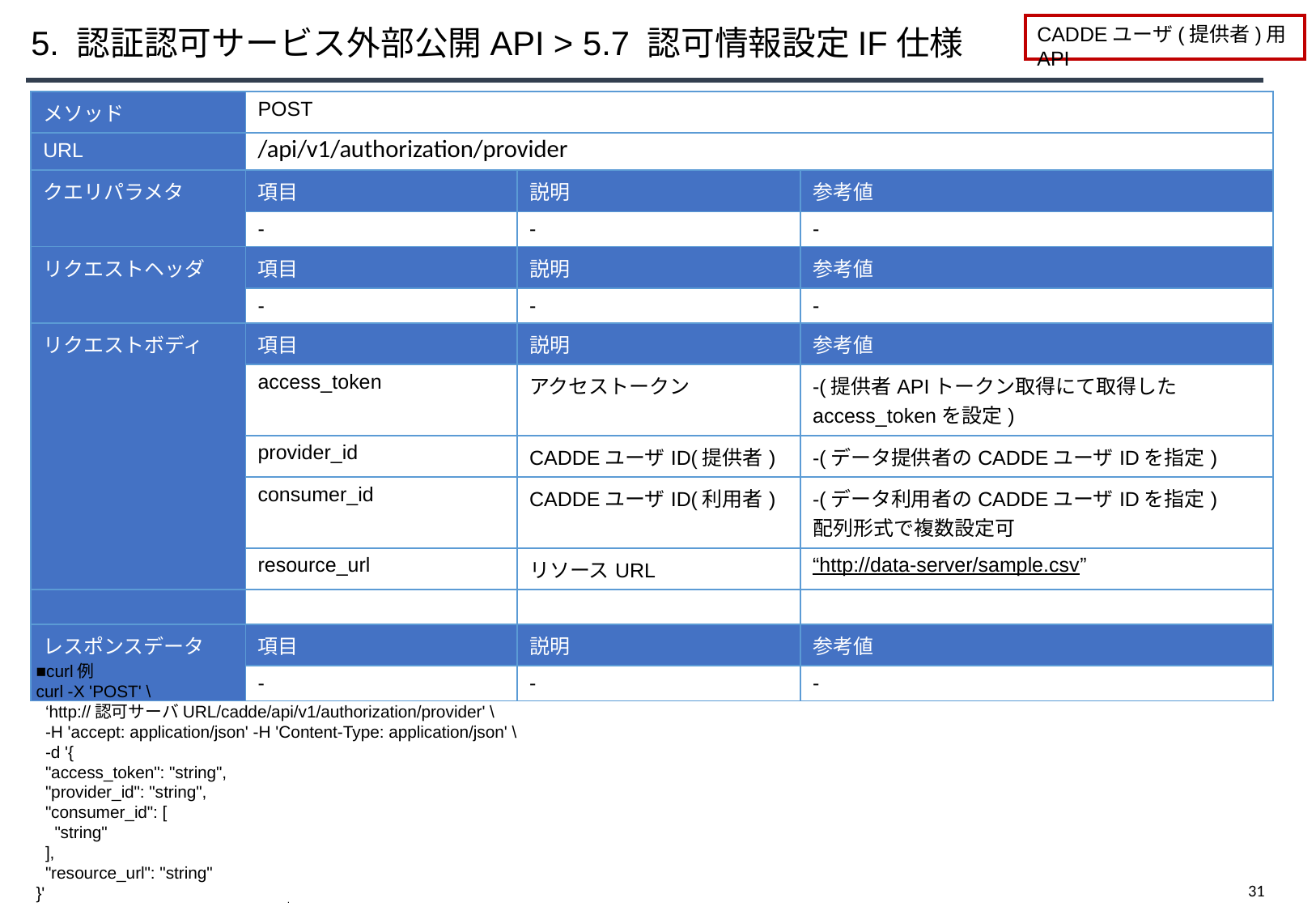

# 5. 認証認可サービス外部公開API > 5.7 認可情報設定IF仕様
CADDEユーザ(提供者)用API
| メソッド | POST |  |  |
| --- | --- | --- | --- |
| URL | /api/v1/authorization/provider |  |  |
| クエリパラメタ | 項目 | 説明 | 参考値 |
|  | - | - | - |
| リクエストヘッダ | 項目 | 説明 | 参考値 |
|  | - | - | - |
| リクエストボディ | 項目 | 説明 | 参考値 |
|  | access\_token | アクセストークン | -(提供者APIトークン取得にて取得したaccess\_tokenを設定) |
|  | provider\_id | CADDEユーザID(提供者) | -(データ提供者のCADDEユーザIDを指定) |
|  | consumer\_id | CADDEユーザID(利用者) | -(データ利用者のCADDEユーザIDを指定) 配列形式で複数設定可 |
|  | resource\_url | リソースURL | “http://data-server/sample.csv” |
|  |  |  |  |
| レスポンスデータ | 項目 | 説明 | 参考値 |
|  | - | - | - |
■curl例
curl -X 'POST' \
  ‘http://認可サーバURL/cadde/api/v1/authorization/provider' \
  -H 'accept: application/json' -H 'Content-Type: application/json' \
  -d '{
  "access_token": "string",
  "provider_id": "string",
  "consumer_id": [
    "string"
  ],
  "resource_url": "string"
}'